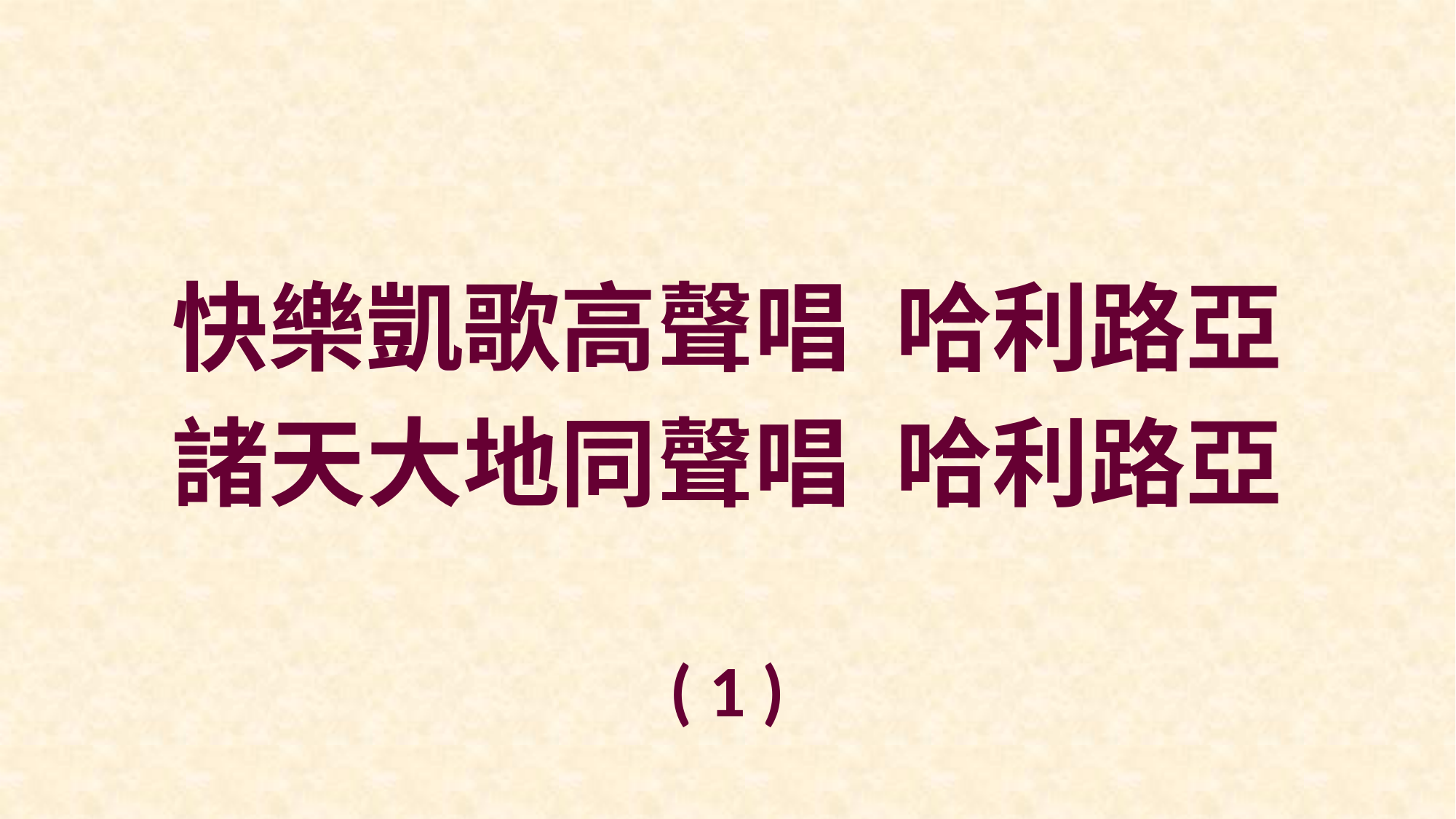

快樂凱歌高聲唱  哈利路亞
諸天大地同聲唱  哈利路亞
( 1 )